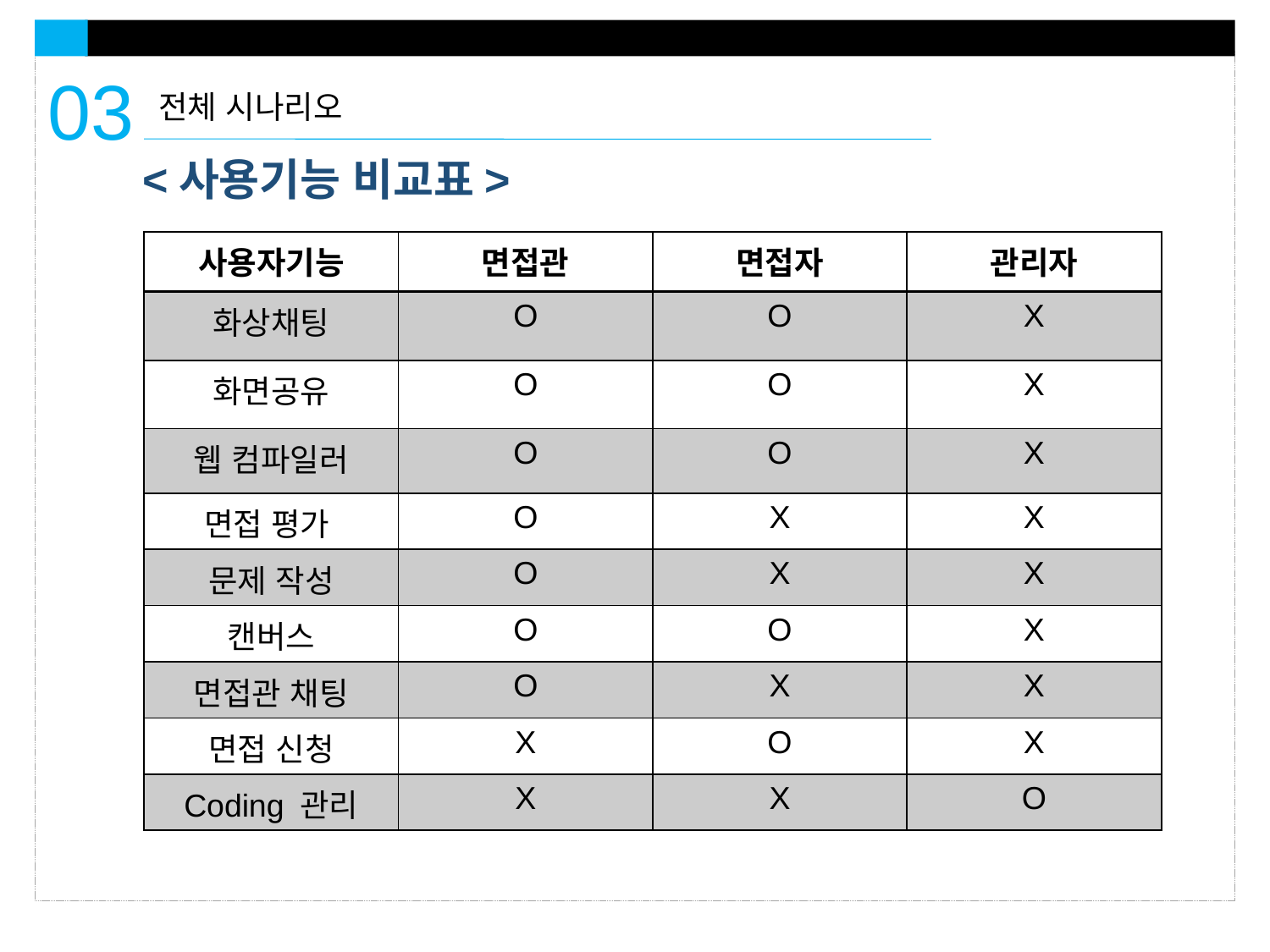

03

전체 시나리오
<사용기능 비교표>
| 사용자기능 | 면접관 | 면접자 | 관리자 |
| --- | --- | --- | --- |
| 화상채팅 | O | O | X |
| 화면공유 | O | O | X |
| 웹 컴파일러 | O | O | X |
| 면접 평가 | O | X | X |
| 문제 작성 | O | X | X |
| 캔버스 | O | O | X |
| 면접관 채팅 | O | X | X |
| 면접 신청 | X | O | X |
| Coding 관리 | X | X | O |